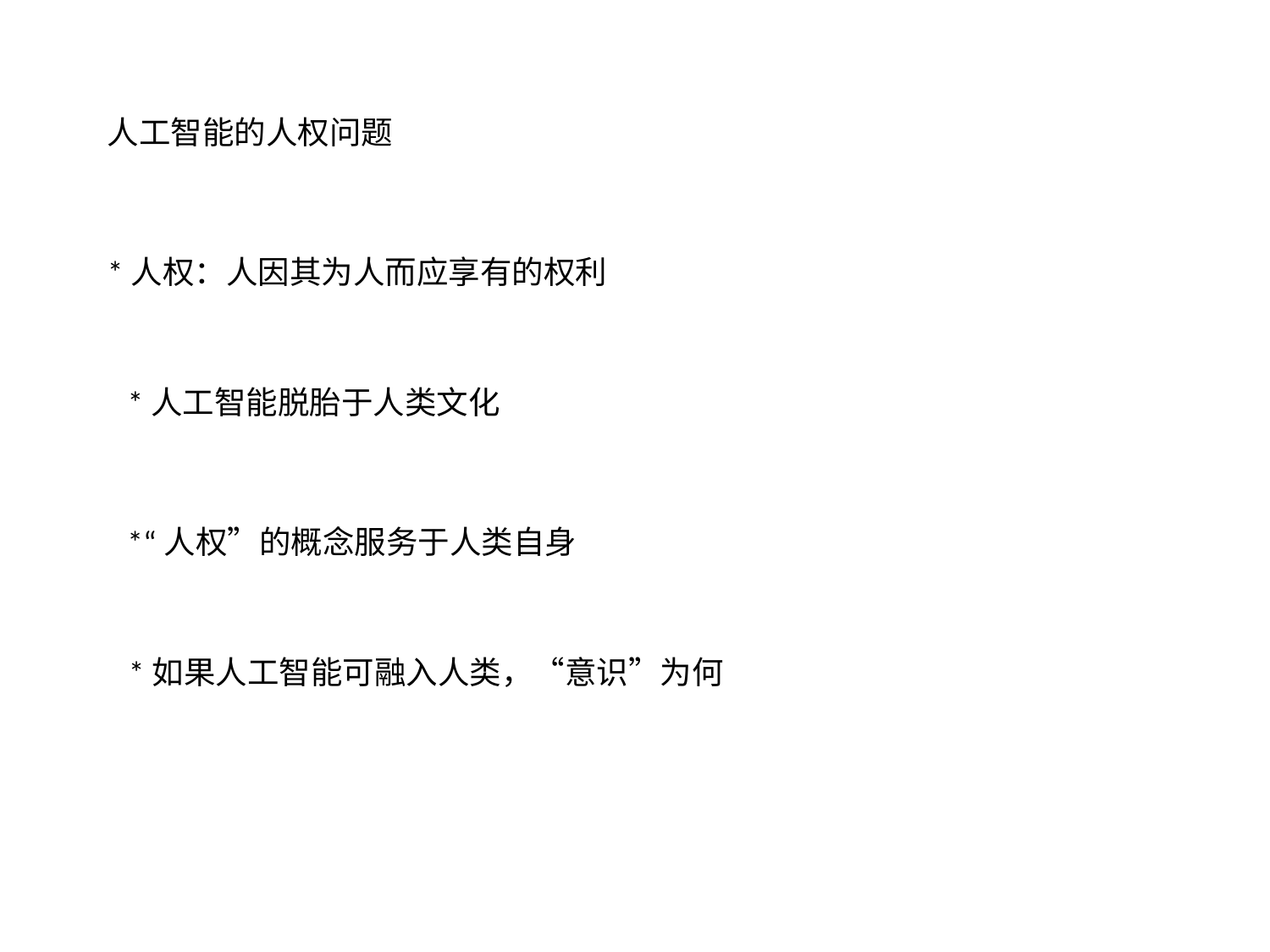

人工智能的人权问题
*人权：人因其为人而应享有的权利
*人工智能脱胎于人类文化
*“人权”的概念服务于人类自身
*如果人工智能可融入人类，“意识”为何